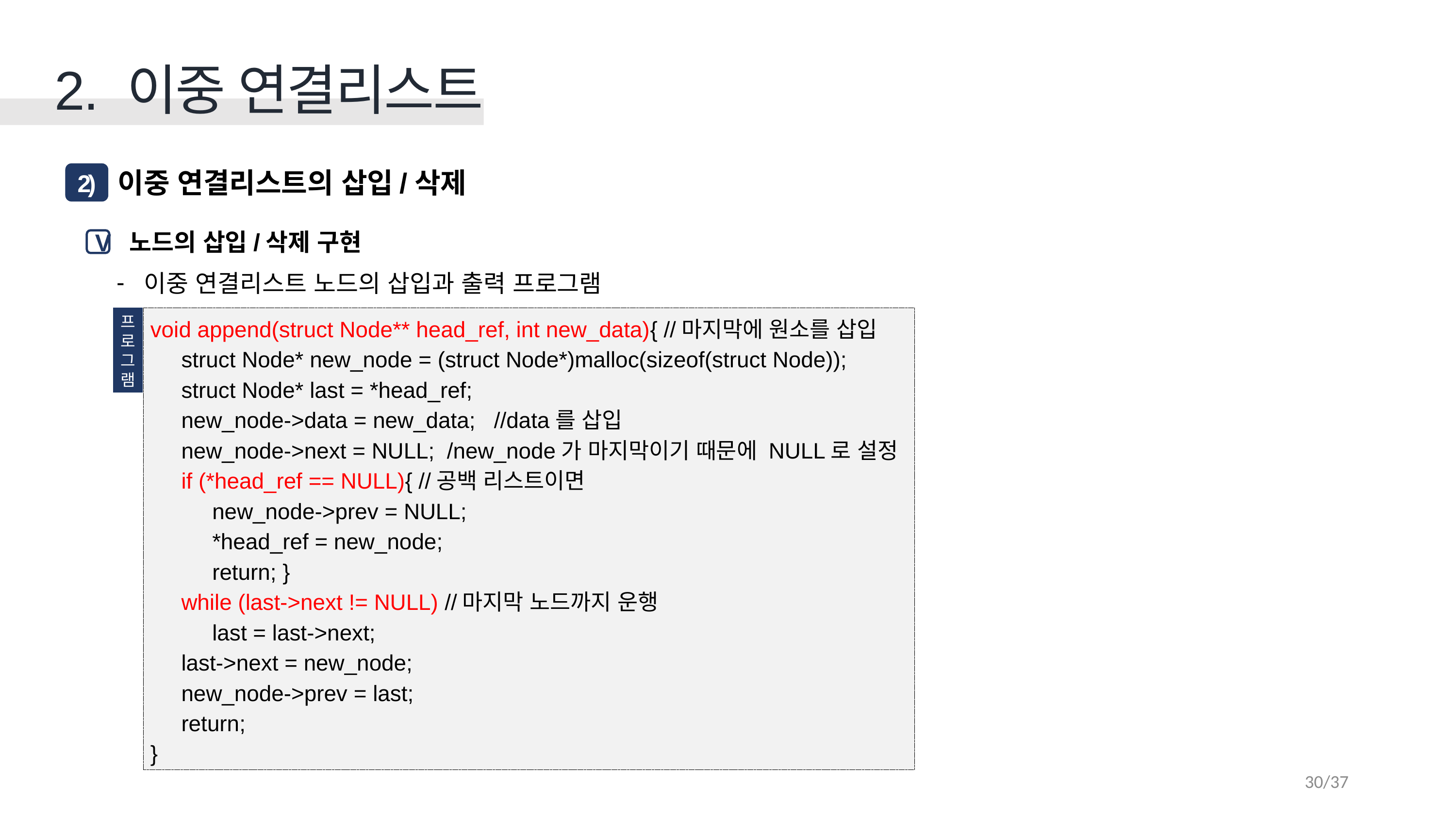

2. 이중 연결리스트

 이중 연결리스트의 삽입/삭제
2)
 노드의 삽입/삭제 구현

이중 연결리스트 노드의 삽입과 출력 프로그램

V
프
로
그
램
void append(struct Node** head_ref, int new_data){ //마지막에 원소를 삽입
     struct Node* new_node = (struct Node*)malloc(sizeof(struct Node));
     struct Node* last = *head_ref;
     new_node->data = new_data;   //data를 삽입
     new_node->next = NULL;  /new_node가 마지막이기 때문에 NULL로 설정
     if (*head_ref == NULL){ //공백 리스트이면
          new_node->prev = NULL;
          *head_ref = new_node;
          return; }
     while (last->next != NULL) //마지막 노드까지 운행
          last = last->next;
     last->next = new_node;
     new_node->prev = last;
     return;
}
30/37